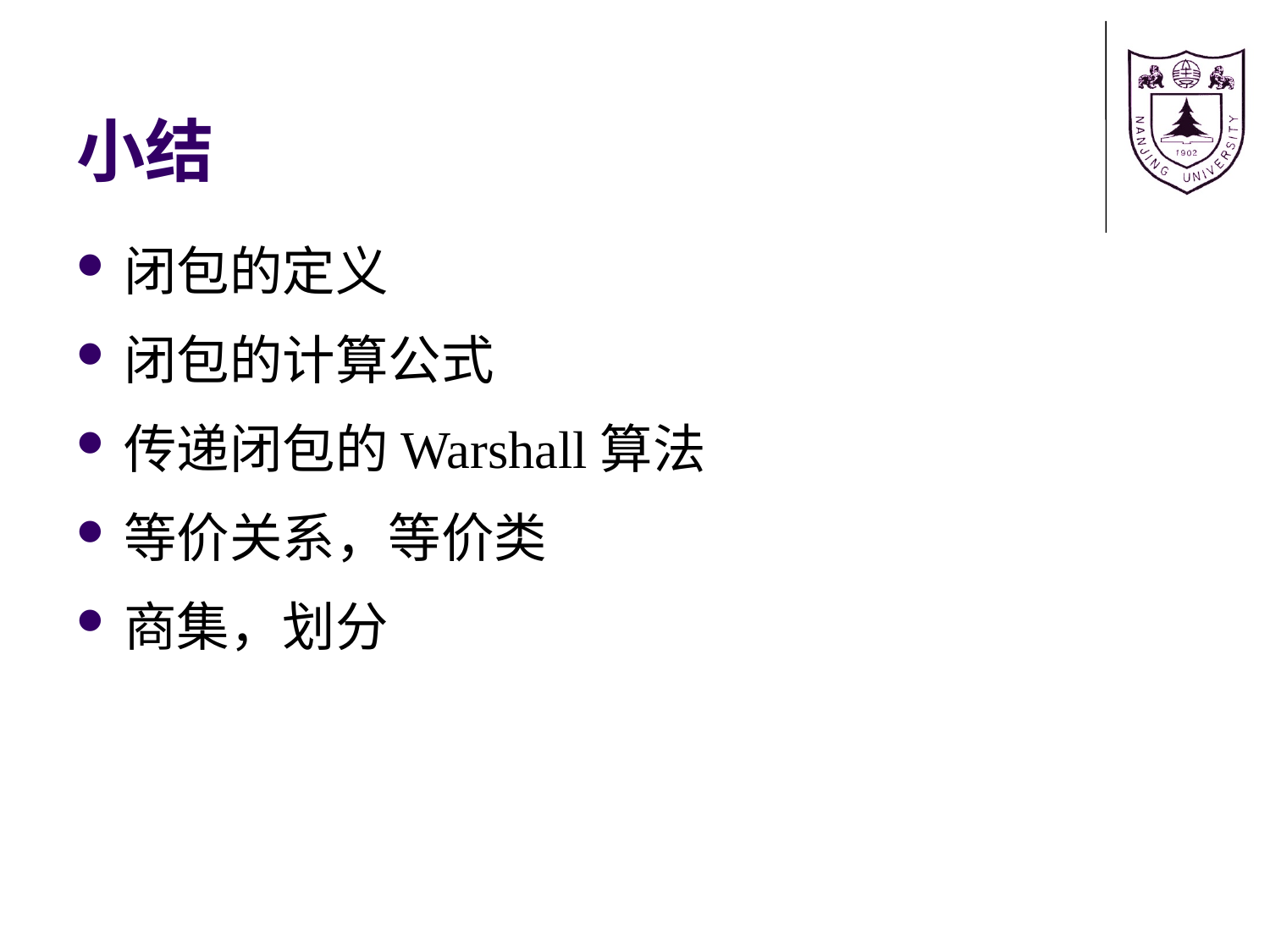

# 小结
闭包的定义
闭包的计算公式
传递闭包的Warshall算法
等价关系，等价类
商集，划分